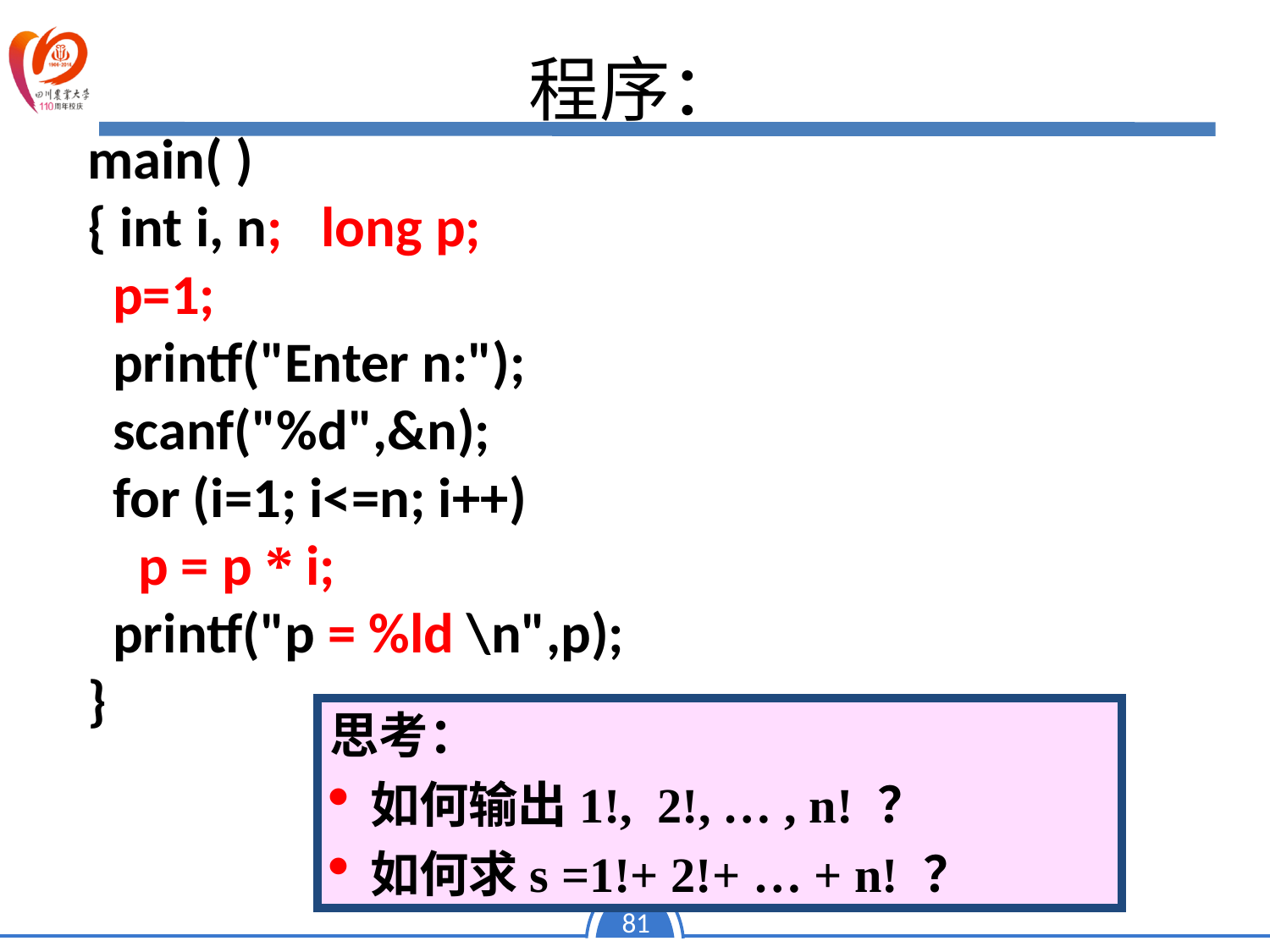

# 程序：
main( )
{ int i, n;   long p;
  p=1;
  printf("Enter n:");
  scanf("%d",&n);
  for (i=1; i<=n; i++)
    p = p * i;
  printf("p = %ld \n",p);
}
思考：
如何输出1!,  2!, … , n! ？
如何求s =1!+ 2!+ … + n! ？